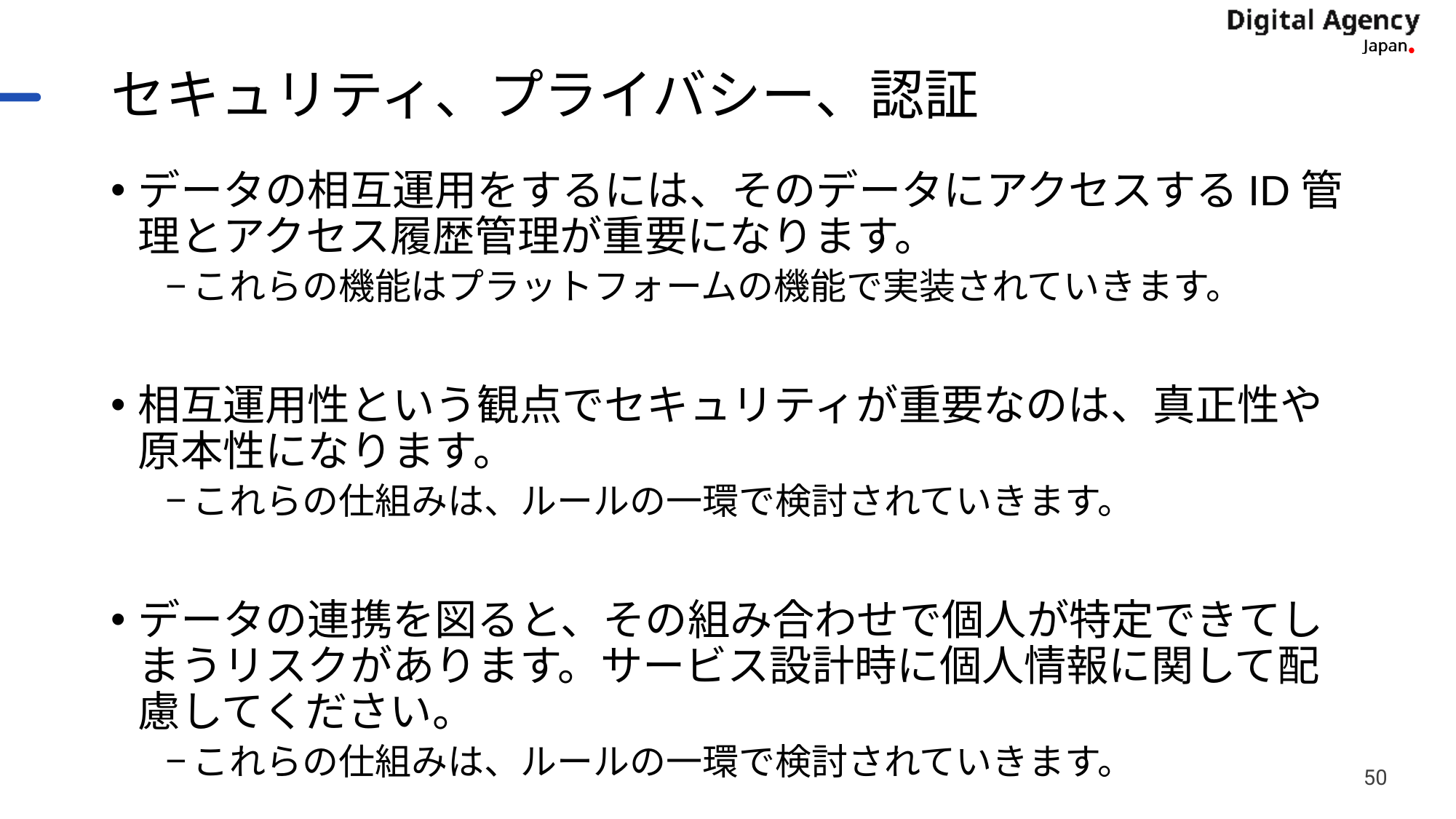

# セキュリティ、プライバシー、認証
データの相互運用をするには、そのデータにアクセスするID管理とアクセス履歴管理が重要になります。
これらの機能はプラットフォームの機能で実装されていきます。

相互運用性という観点でセキュリティが重要なのは、真正性や原本性になります。
これらの仕組みは、ルールの一環で検討されていきます。

データの連携を図ると、その組み合わせで個人が特定できてしまうリスクがあります。サービス設計時に個人情報に関して配慮してください。
これらの仕組みは、ルールの一環で検討されていきます。
50